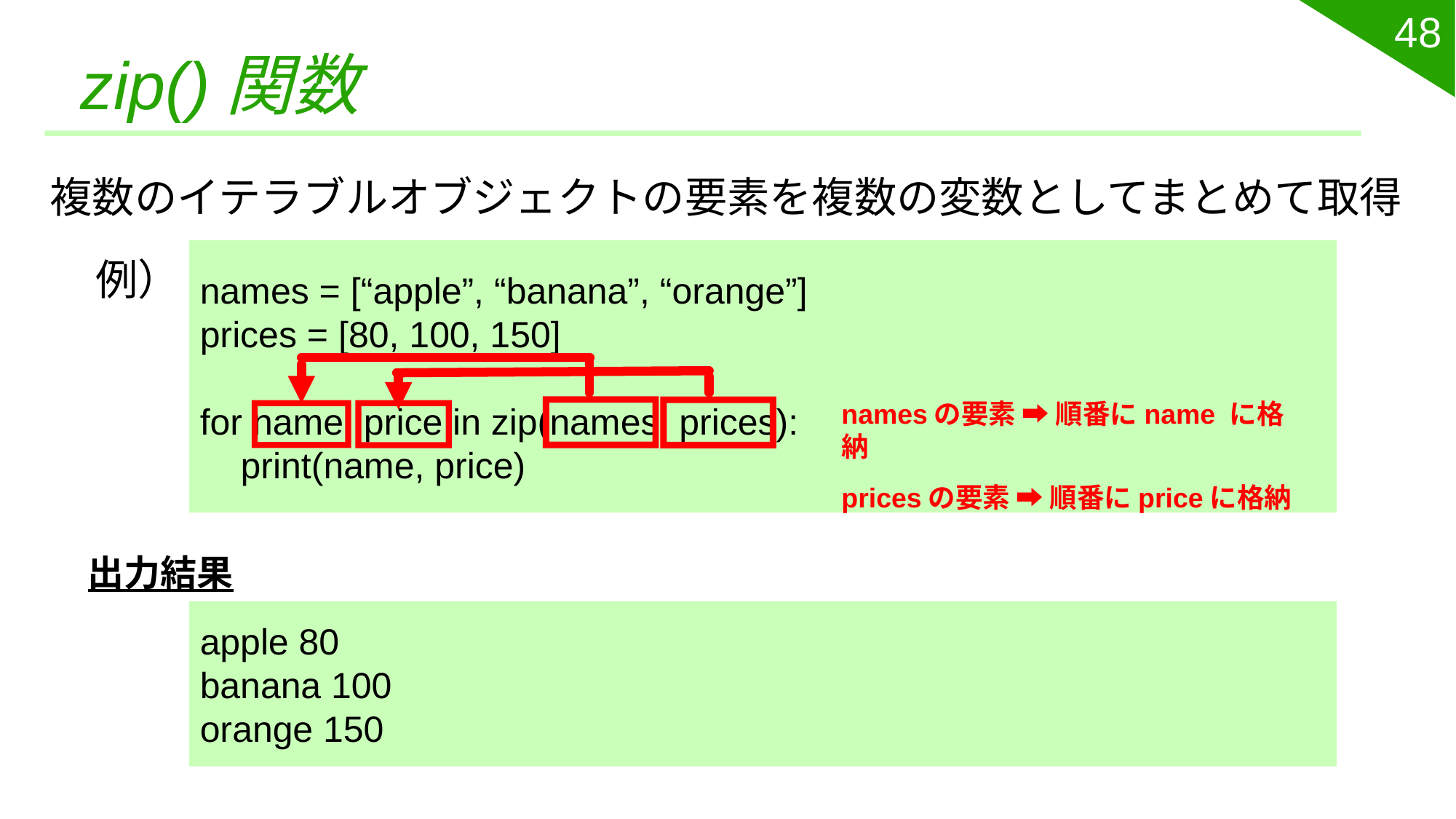

48
# zip()関数
複数のイテラブルオブジェクトの要素を複数の変数としてまとめて取得
例）
names = [“apple”, “banana”, “orange”]
prices = [80, 100, 150]

for name, price in zip(names, prices):
    print(name, price)
namesの要素 ➡ 順番にname に格納
pricesの要素 ➡ 順番にpriceに格納

出力結果

apple 80
banana 100
orange 150